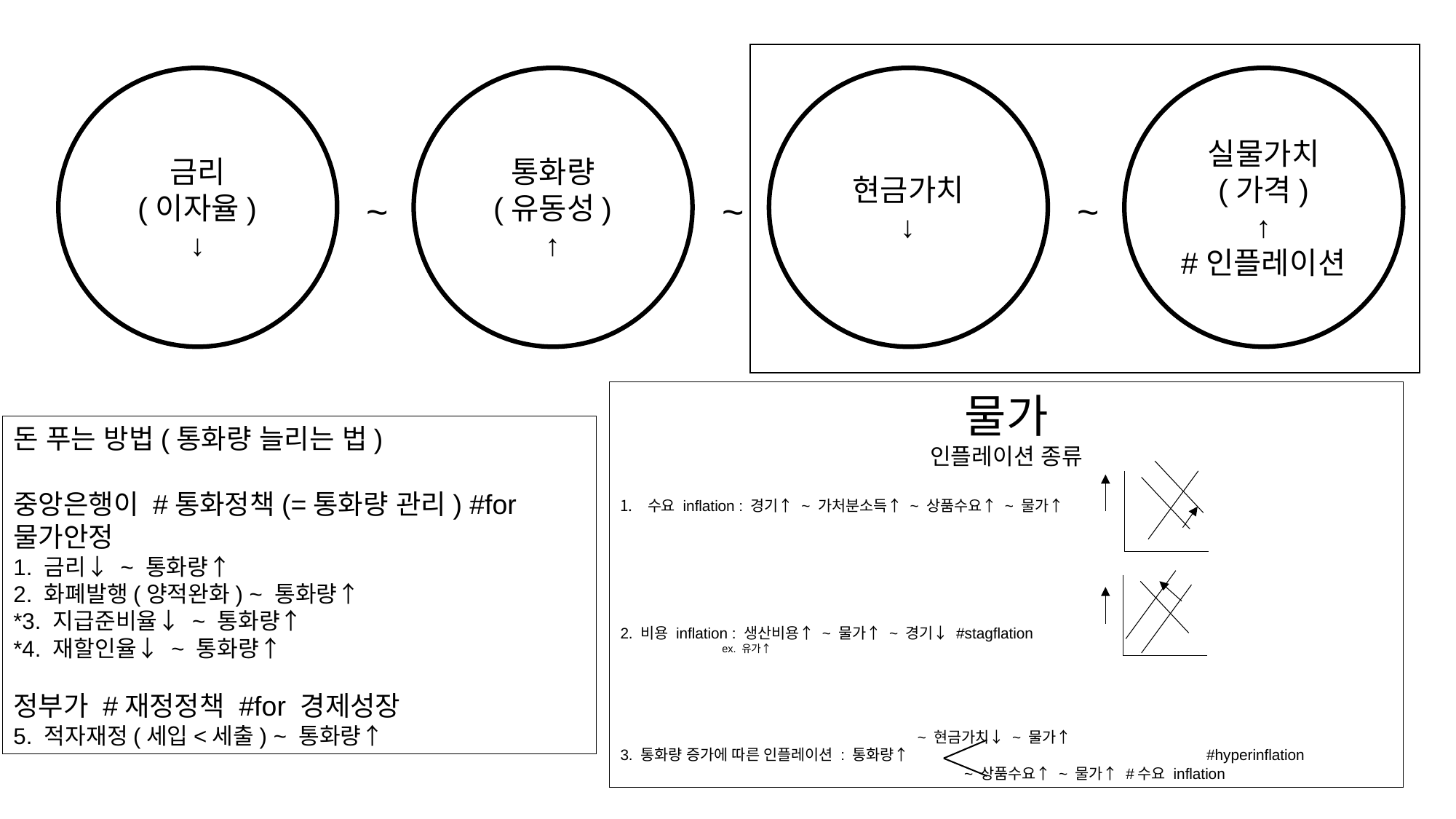

금리
(이자율)
↓
통화량
(유동성)
↑
현금가치
↓
실물가치
(가격)
↑
#인플레이션
~
~
~
물가
인플레이션 종류

수요 inflation : 경기↑ ~ 가처분소득↑ ~ 상품수요↑ ~ 물가↑

2. 비용 inflation : 생산비용↑ ~ 물가↑ ~ 경기↓ #stagflation
                                   ex. 유가↑

                                                                       ~ 현금가치↓ ~ 물가↑
3. 통화량 증가에 따른 인플레이션 : 통화량↑	                                                             #hyperinflation
		                              ~ 상품수요↑ ~ 물가↑ #수요 inflation
돈 푸는 방법(통화량 늘리는 법)

중앙은행이 #통화정책(=통화량 관리) #for물가안정
1. 금리↓ ~ 통화량↑
2. 화폐발행(양적완화) ~ 통화량↑
*3. 지급준비율↓ ~ 통화량↑
*4. 재할인율↓ ~ 통화량↑

정부가 #재정정책 #for 경제성장
5. 적자재정(세입<세출) ~ 통화량↑